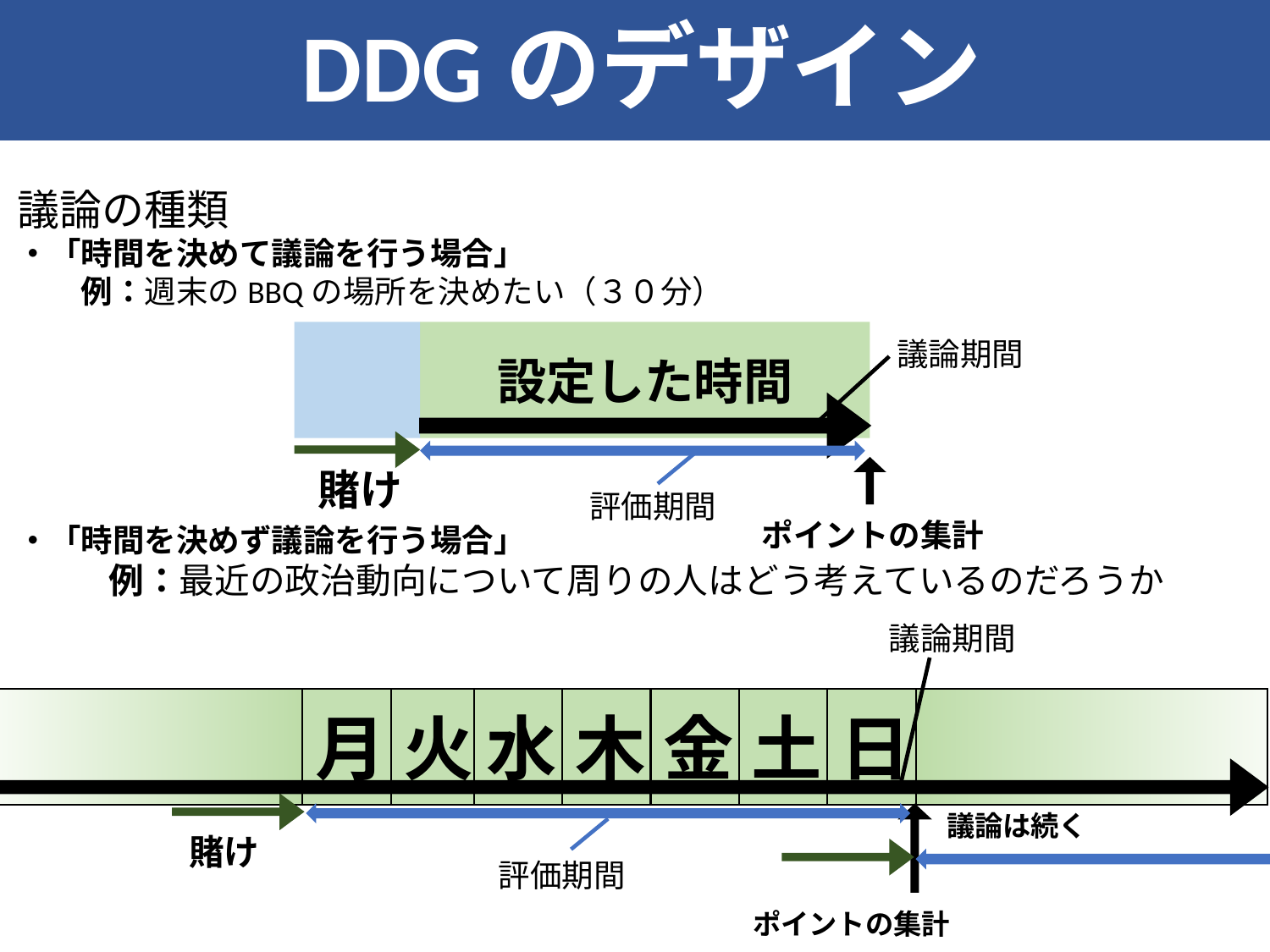

DDGのデザイン
DERC
議論の種類
・「時間を決めて議論を行う場合」
　　例：週末のBBQの場所を決めたい（３０分）

設定した時間

賭け

ポイントの集計
議論期間

評価期間
・「時間を決めず議論を行う場合」
　例：最近の政治動向について周りの人はどう考えているのだろうか

議論期間
月
火
水
木
金
土
日

議論は続く

賭け

評価期間
ポイントの集計